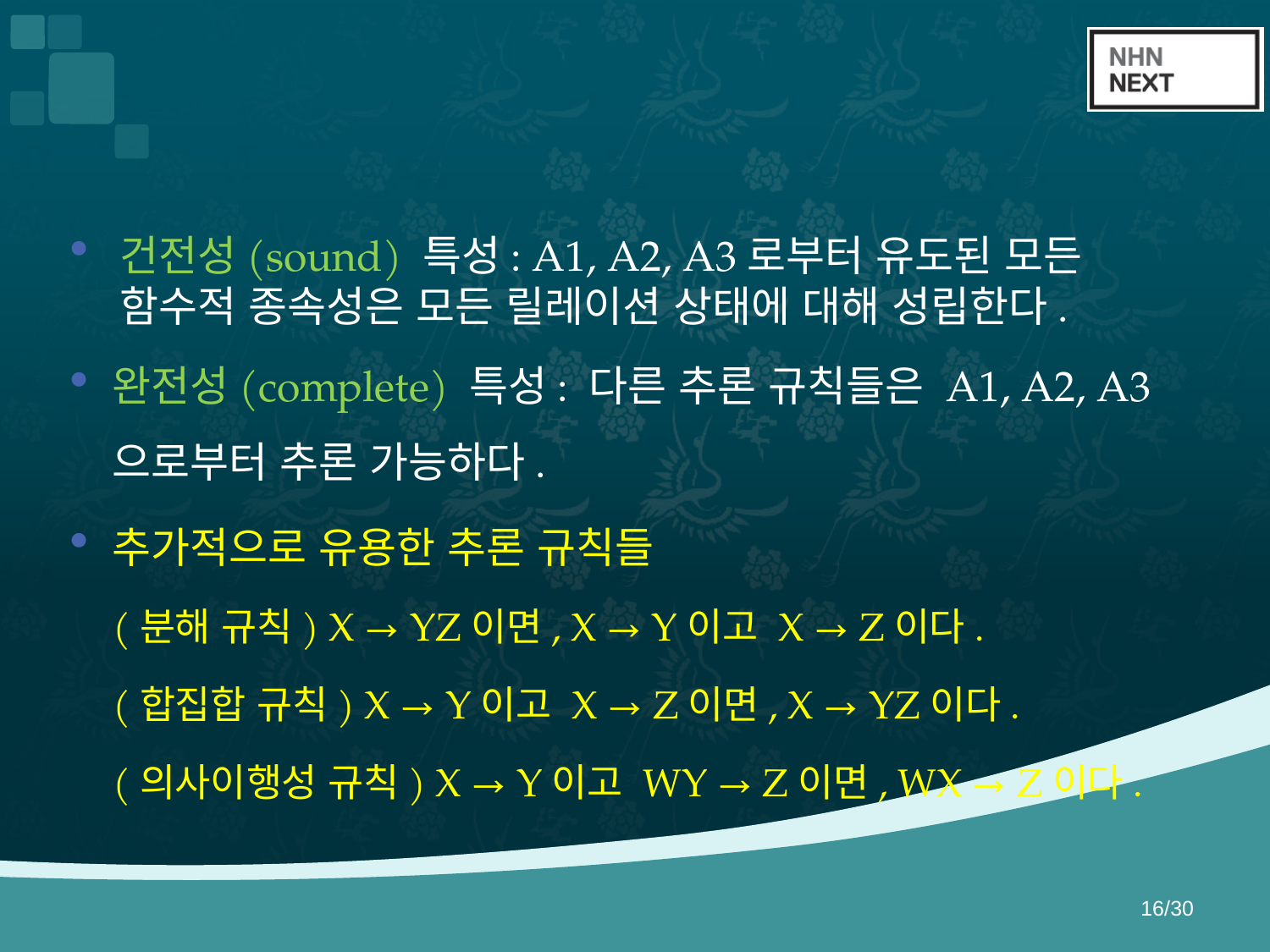

#
건전성(sound) 특성: A1, A2, A3로부터 유도된 모든 함수적 종속성은 모든 릴레이션 상태에 대해 성립한다.
완전성(complete) 특성: 다른 추론 규칙들은 A1, A2, A3으로부터 추론 가능하다.
추가적으로 유용한 추론 규칙들
(분해 규칙) X → YZ이면, X → Y이고 X → Z이다.
(합집합 규칙) X → Y이고 X → Z이면, X → YZ이다.
(의사이행성 규칙) X → Y이고 WY → Z이면, WX → Z이다.
16/30